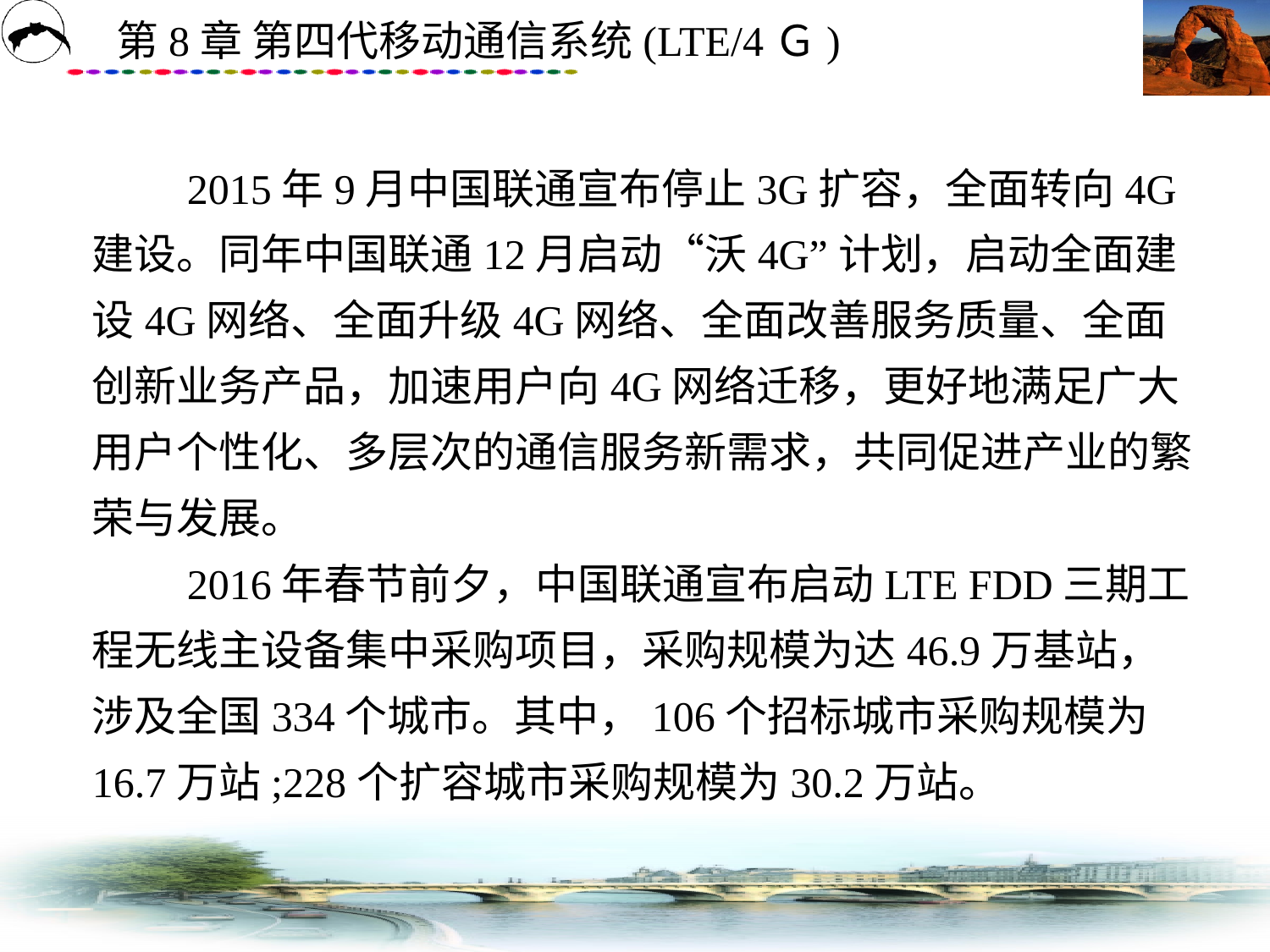

# 2015年9月中国联通宣布停止3G扩容，全面转向4G建设。同年中国联通12月启动“沃4G”计划，启动全面建设4G网络、全面升级4G网络、全面改善服务质量、全面创新业务产品，加速用户向4G网络迁移，更好地满足广大用户个性化、多层次的通信服务新需求，共同促进产业的繁荣与发展。 　　2016年春节前夕，中国联通宣布启动LTE FDD三期工程无线主设备集中采购项目，采购规模为达46.9万基站，涉及全国334个城市。其中，106个招标城市采购规模为16.7万站;228个扩容城市采购规模为30.2万站。